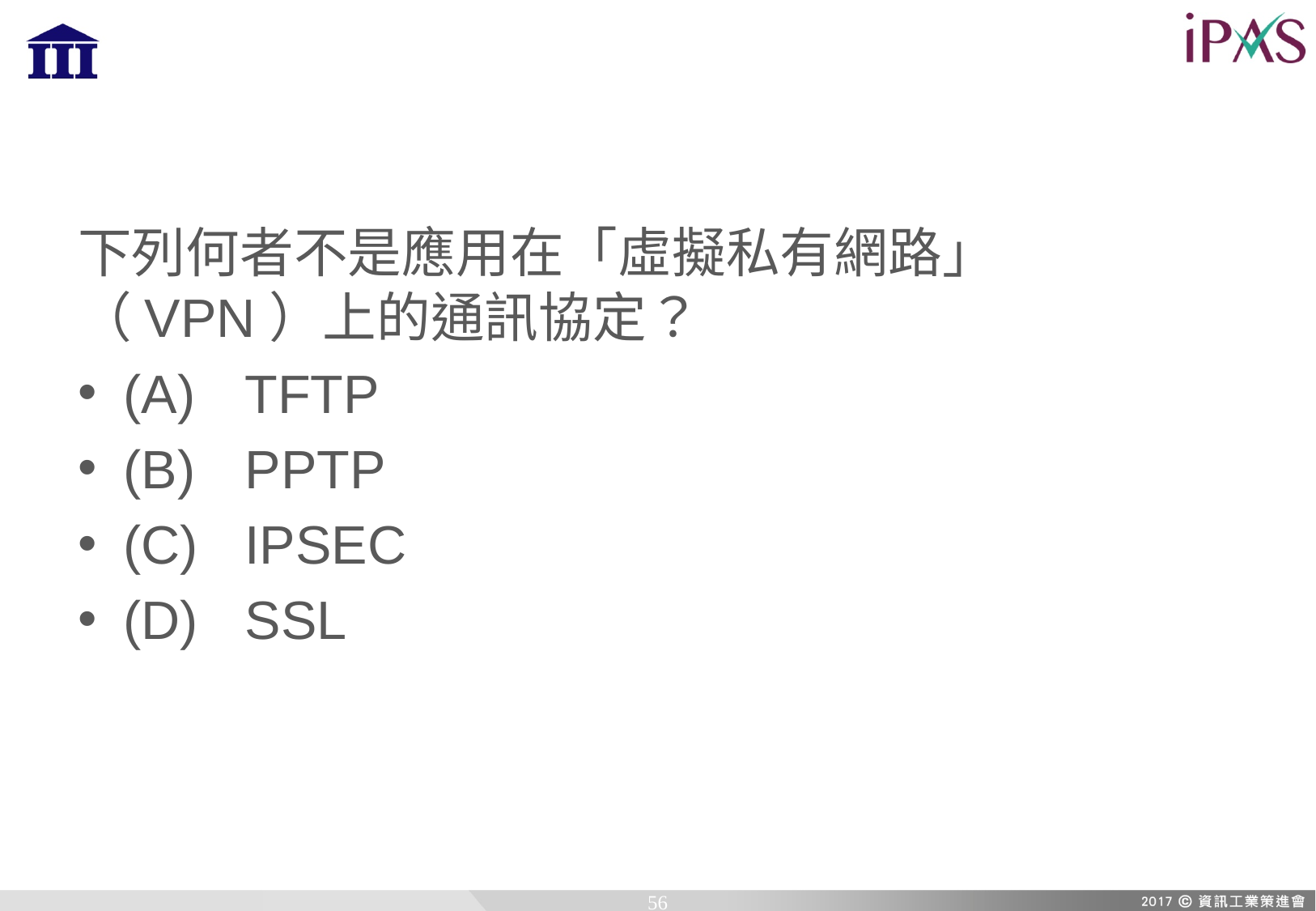

下列何者不是應用在「虛擬私有網路」（VPN）上的通訊協定？
(A)	TFTP
(B)	PPTP
(C)	IPSEC
(D)	SSL

56